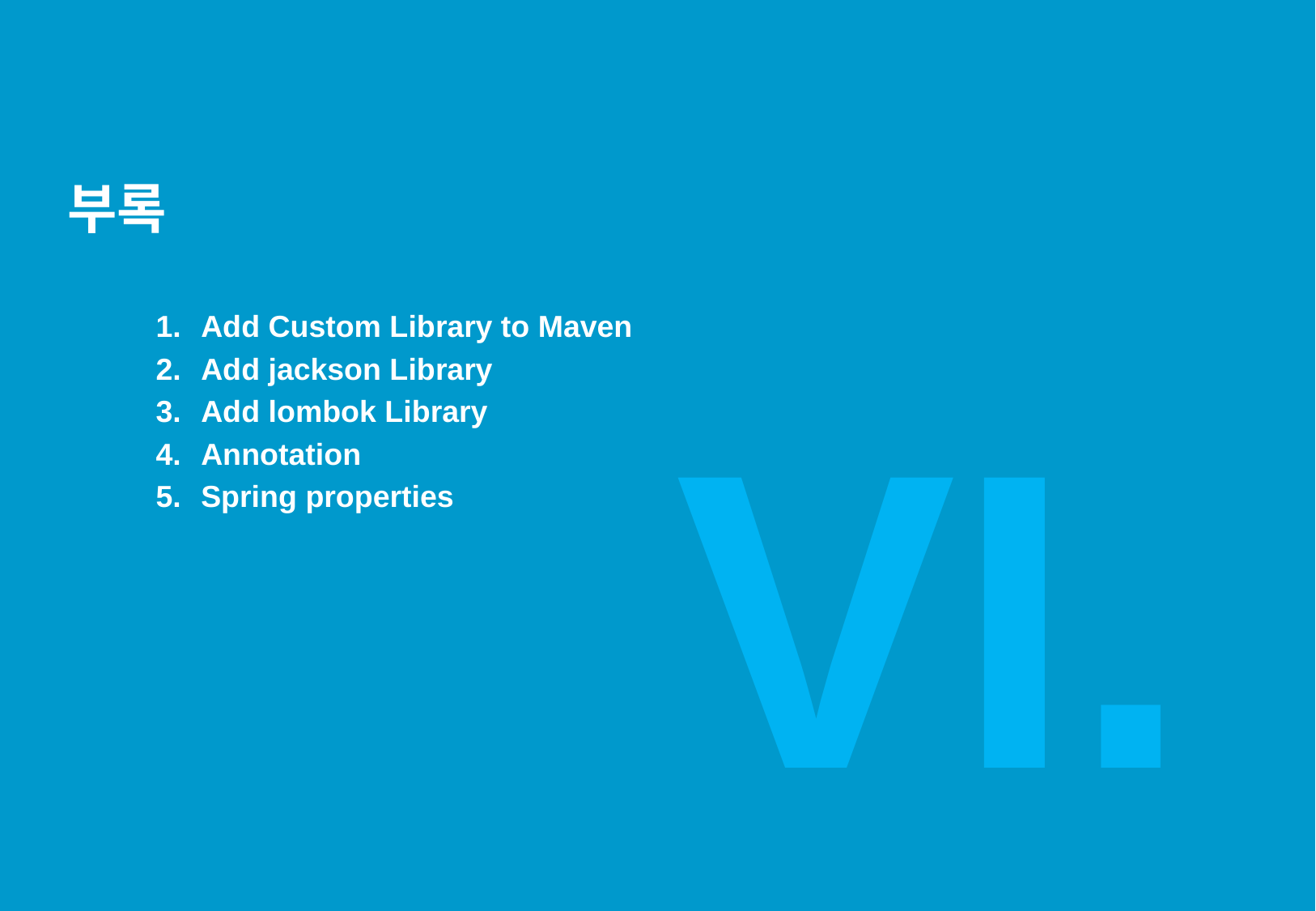

# 부록
Add Custom Library to Maven
Add jackson Library
Add lombok Library
Annotation
Spring properties
VI.